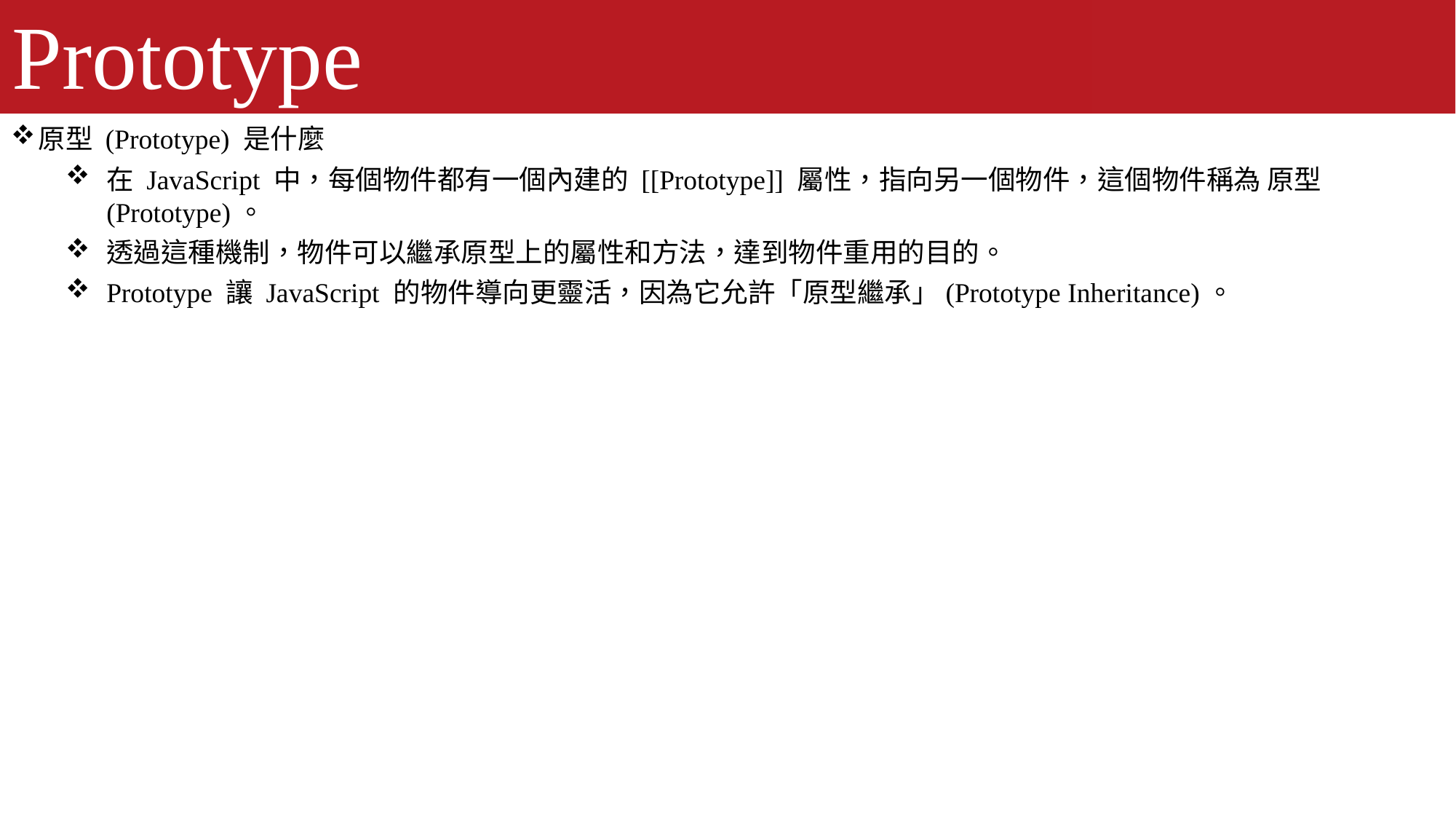

# Prototype
原型 (Prototype) 是什麼
在 JavaScript 中，每個物件都有一個內建的 [[Prototype]] 屬性，指向另一個物件，這個物件稱為 原型 (Prototype)。
透過這種機制，物件可以繼承原型上的屬性和方法，達到物件重用的目的。
Prototype 讓 JavaScript 的物件導向更靈活，因為它允許「原型繼承」(Prototype Inheritance)。